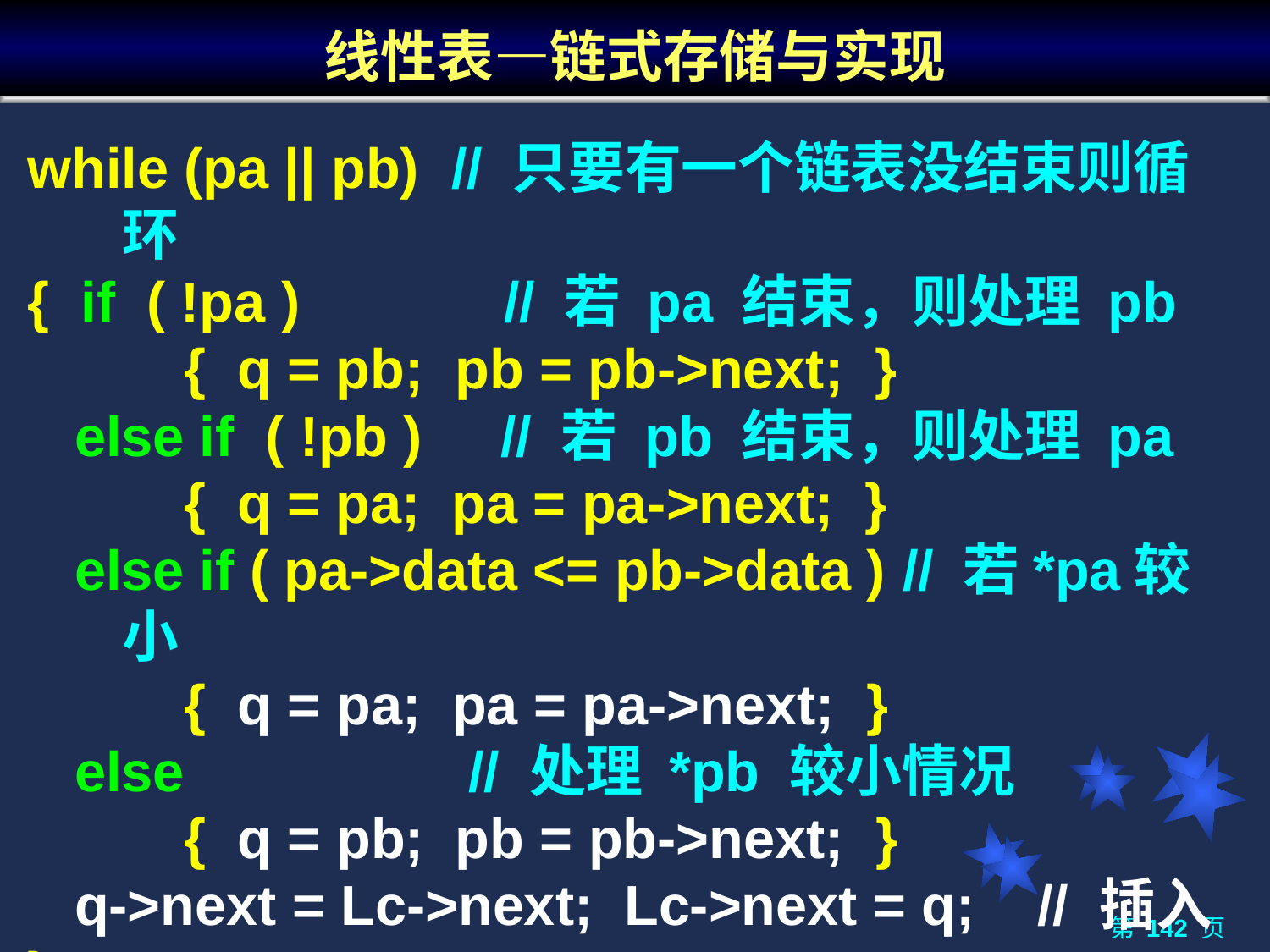

# 线性表—链式存储与实现
while (pa || pb)  // 只要有一个链表没结束则循环
{  if  ( !pa )             // 若 pa 结束，则处理 pb
          {  q = pb;  pb = pb->next;  }
   else if  ( !pb )     // 若 pb 结束，则处理 pa
          {  q = pa;  pa = pa->next;  }
   else if ( pa->data <= pb->data ) // 若*pa较小
          {  q = pa;  pa = pa->next;  }
   else  	              // 处理 *pb 较小情况
          {  q = pb;  pb = pb->next;  }
   q->next = Lc->next;  Lc->next = q;    // 插入
}
第 142 页